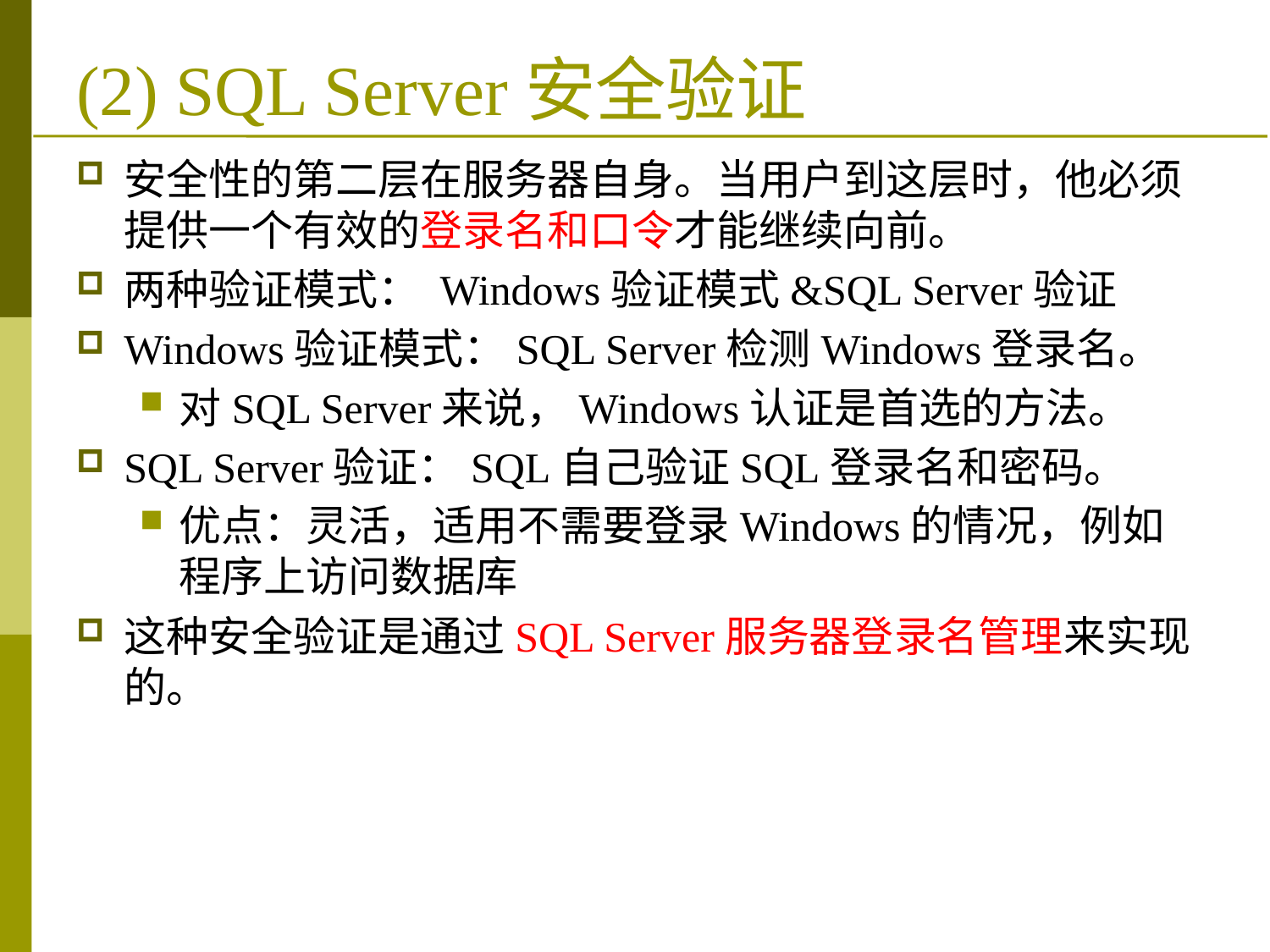

# (2) SQL Server安全验证
安全性的第二层在服务器自身。当用户到这层时，他必须提供一个有效的登录名和口令才能继续向前。
两种验证模式： Windows验证模式&SQL Server验证
Windows验证模式：SQL Server检测Windows登录名。
对SQL Server来说，Windows认证是首选的方法。
SQL Server验证：SQL自己验证SQL登录名和密码。
优点：灵活，适用不需要登录Windows的情况，例如程序上访问数据库
这种安全验证是通过SQL Server服务器登录名管理来实现的。